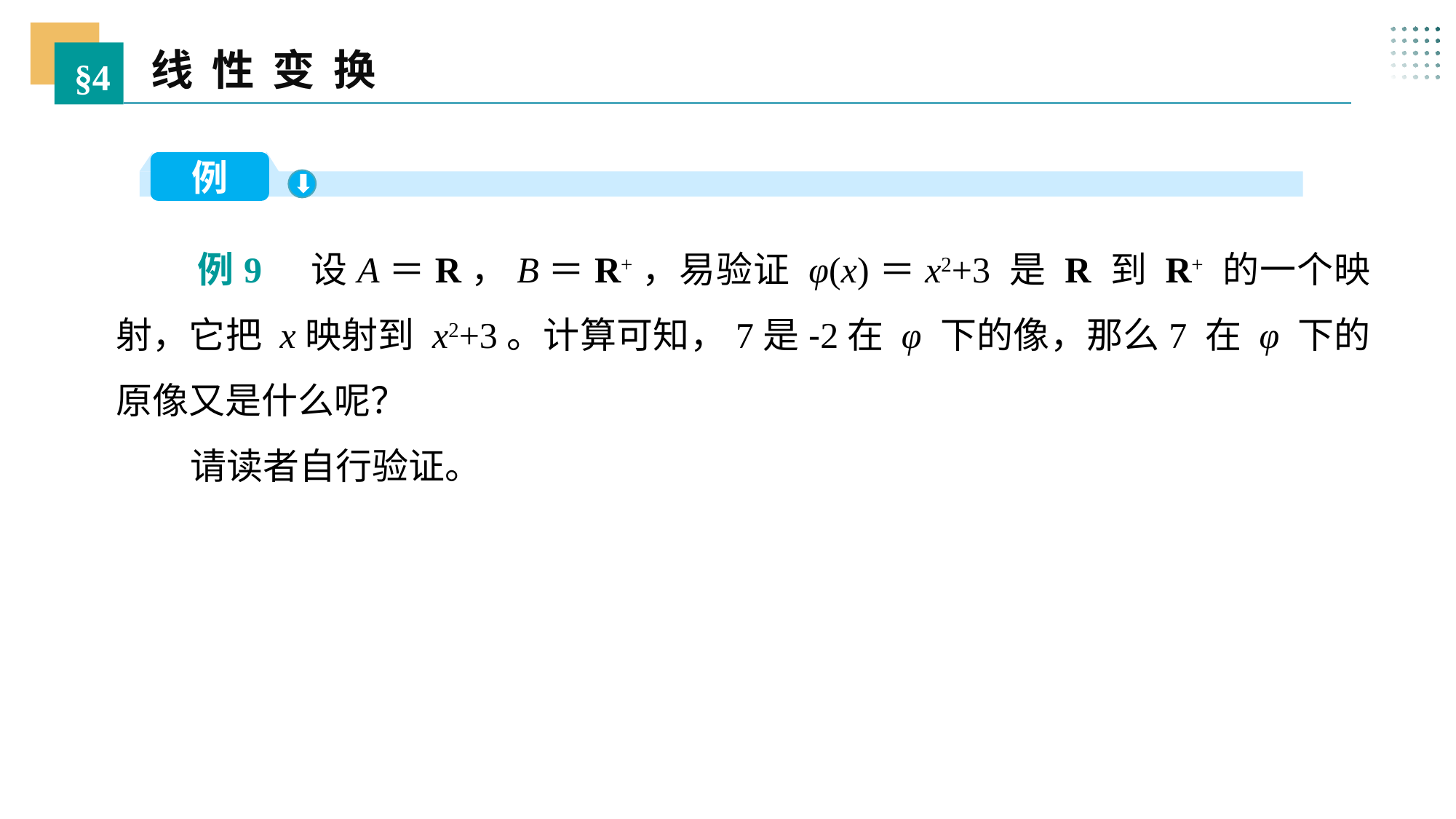

线 性 变 换
§4

例

        例9    设A＝R，B＝R+，易验证 φ(x)＝x2+3 是 R 到 R+ 的一个映射，它把 x映射到 x2+3。计算可知，7是-2在 φ 下的像，那么7 在 φ 下的原像又是什么呢？
        请读者自行验证。